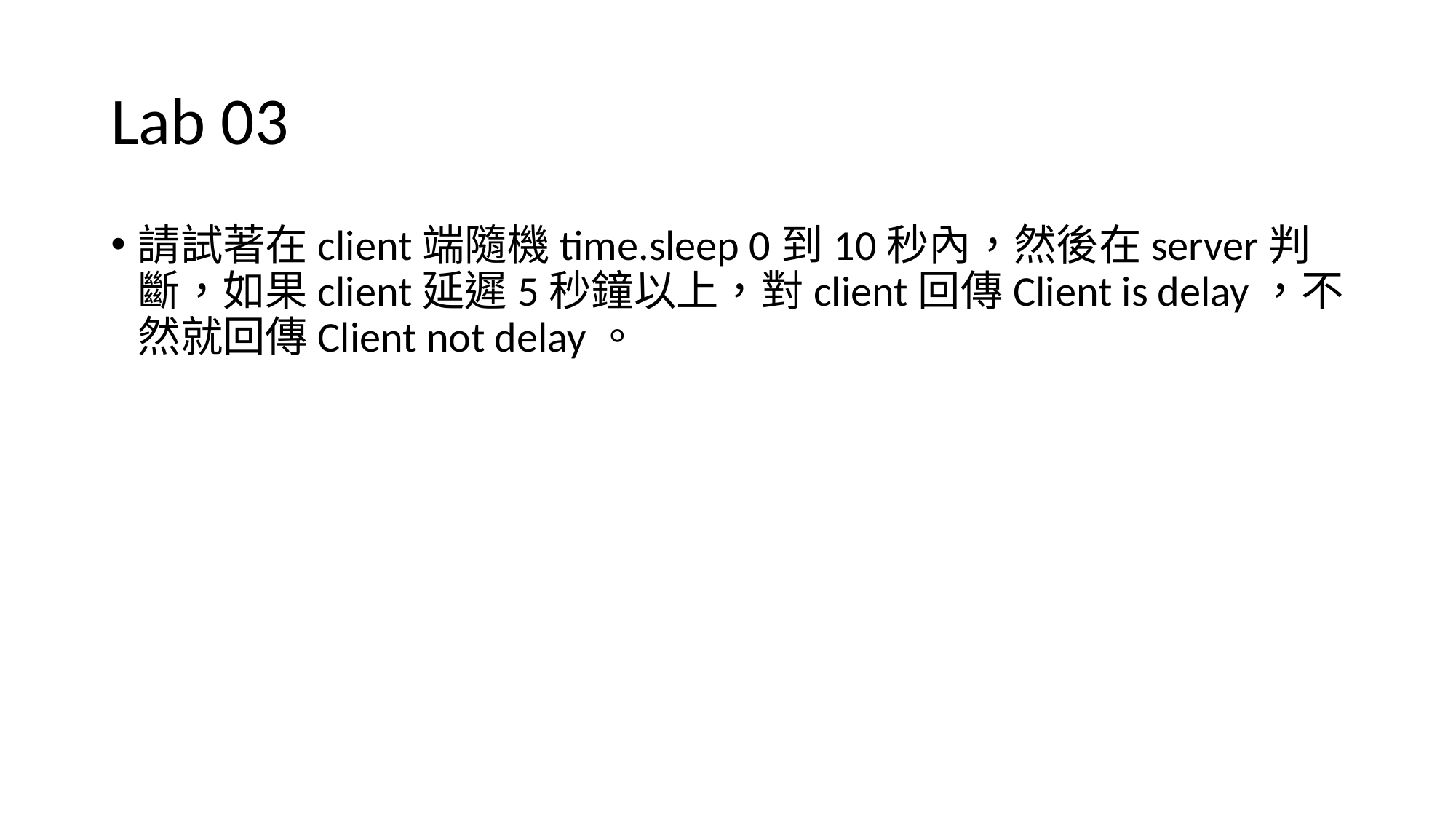

# Lab 03
請試著在client端隨機time.sleep 0到10秒內，然後在server判斷，如果client延遲5秒鐘以上，對client回傳Client is delay，不然就回傳Client not delay。